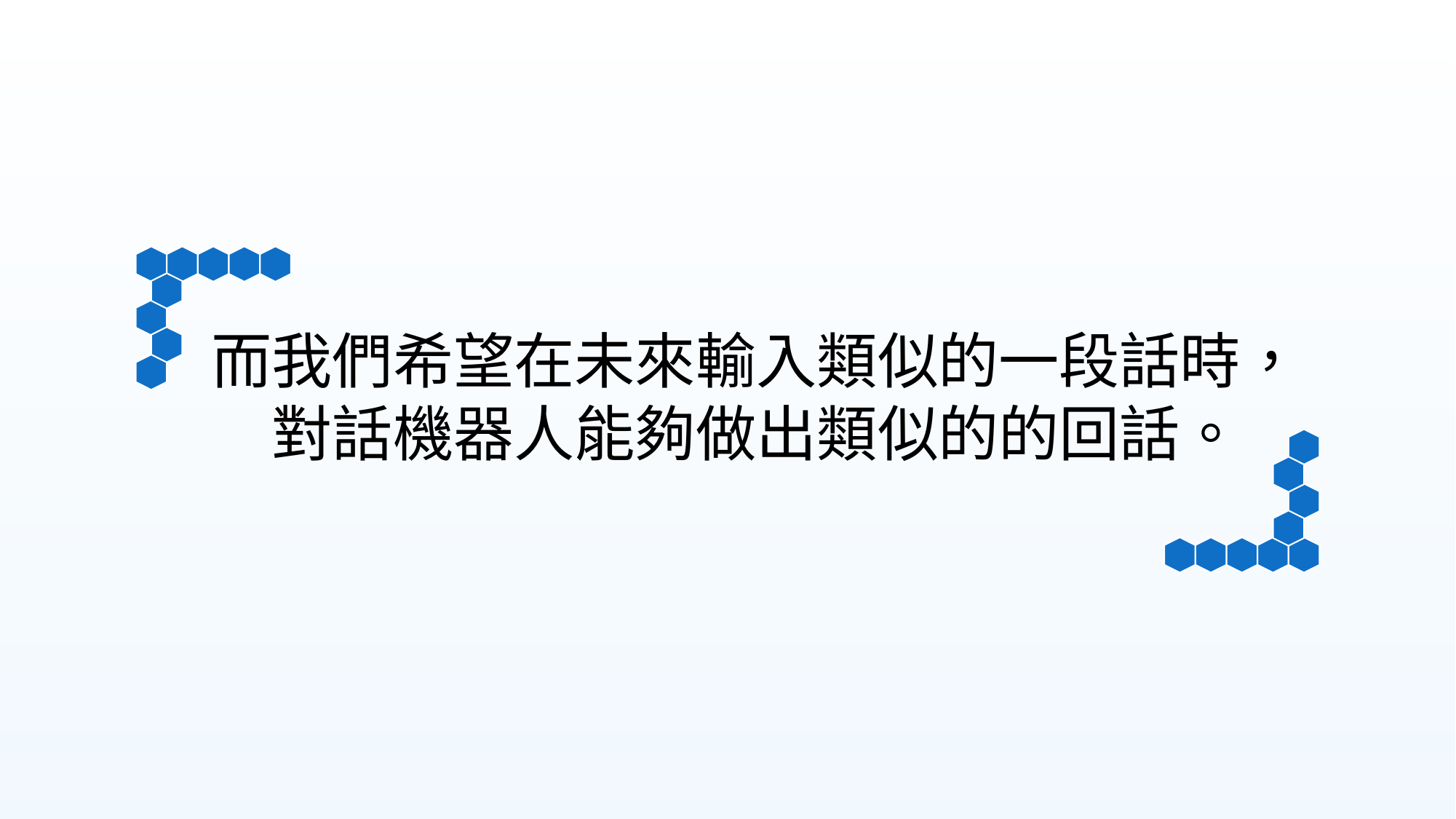

而我們希望在未來輸入類似的一段話時，
對話機器人能夠做出類似的的回話。